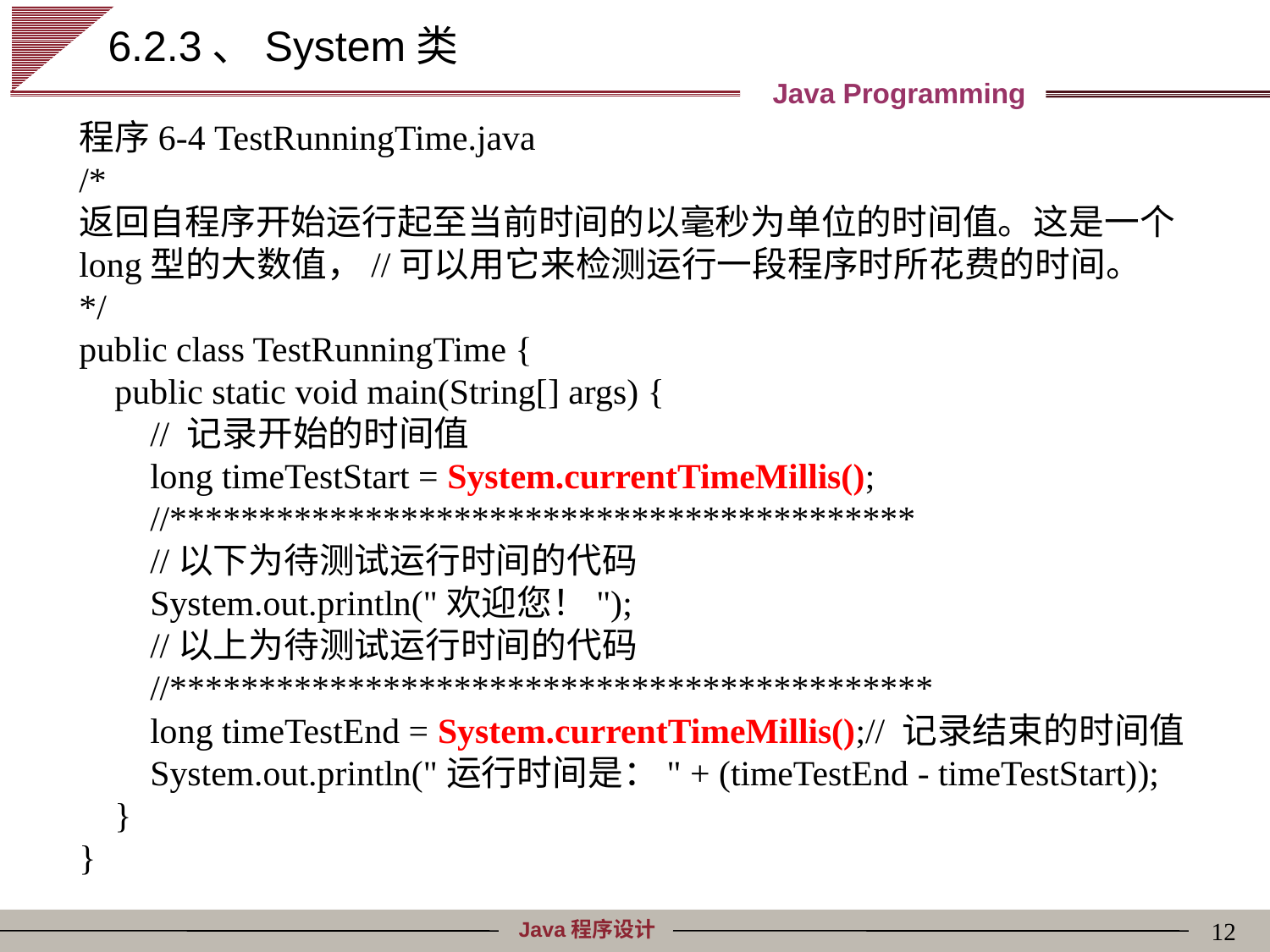

# 6.2.3、System类
程序6-4 TestRunningTime.java
/*
返回自程序开始运行起至当前时间的以毫秒为单位的时间值。这是一个long型的大数值，//可以用它来检测运行一段程序时所花费的时间。
*/
public class TestRunningTime {
    public static void main(String[] args) {
        // 记录开始的时间值
        long timeTestStart = System.currentTimeMillis();
        //******************************************
        //以下为待测试运行时间的代码
        System.out.println("欢迎您！");
        //以上为待测试运行时间的代码
        //*******************************************
        long timeTestEnd = System.currentTimeMillis();// 记录结束的时间值
        System.out.println("运行时间是：" + (timeTestEnd - timeTestStart));
    }
}